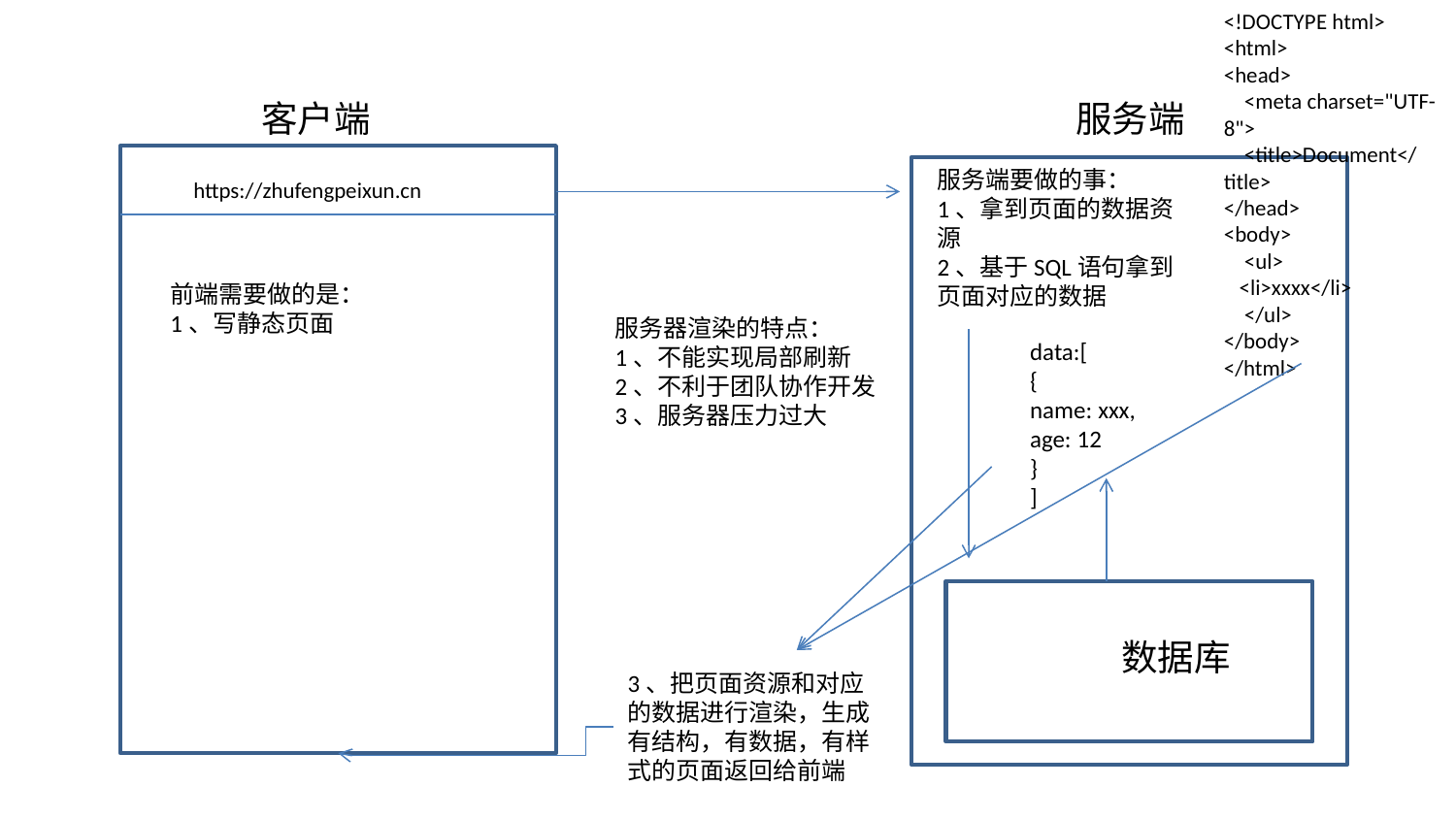

<!DOCTYPE html>
<html>
<head>
    <meta charset="UTF-8">
    <title>Document</title>
</head>
<body>
    <ul>
   <li>xxxx</li>
    </ul>
</body>
</html>

客户端
服务端

服务端要做的事：
1、拿到页面的数据资源
2、基于SQL语句拿到页面对应的数据
https://zhufengpeixun.cn
前端需要做的是：
1、写静态页面
服务器渲染的特点：
1、不能实现局部刷新
2、不利于团队协作开发
3、服务器压力过大

data:[
{
name: xxx,
age: 12
}
]

数据库
3、把页面资源和对应的数据进行渲染，生成有结构，有数据，有样式的页面返回给前端